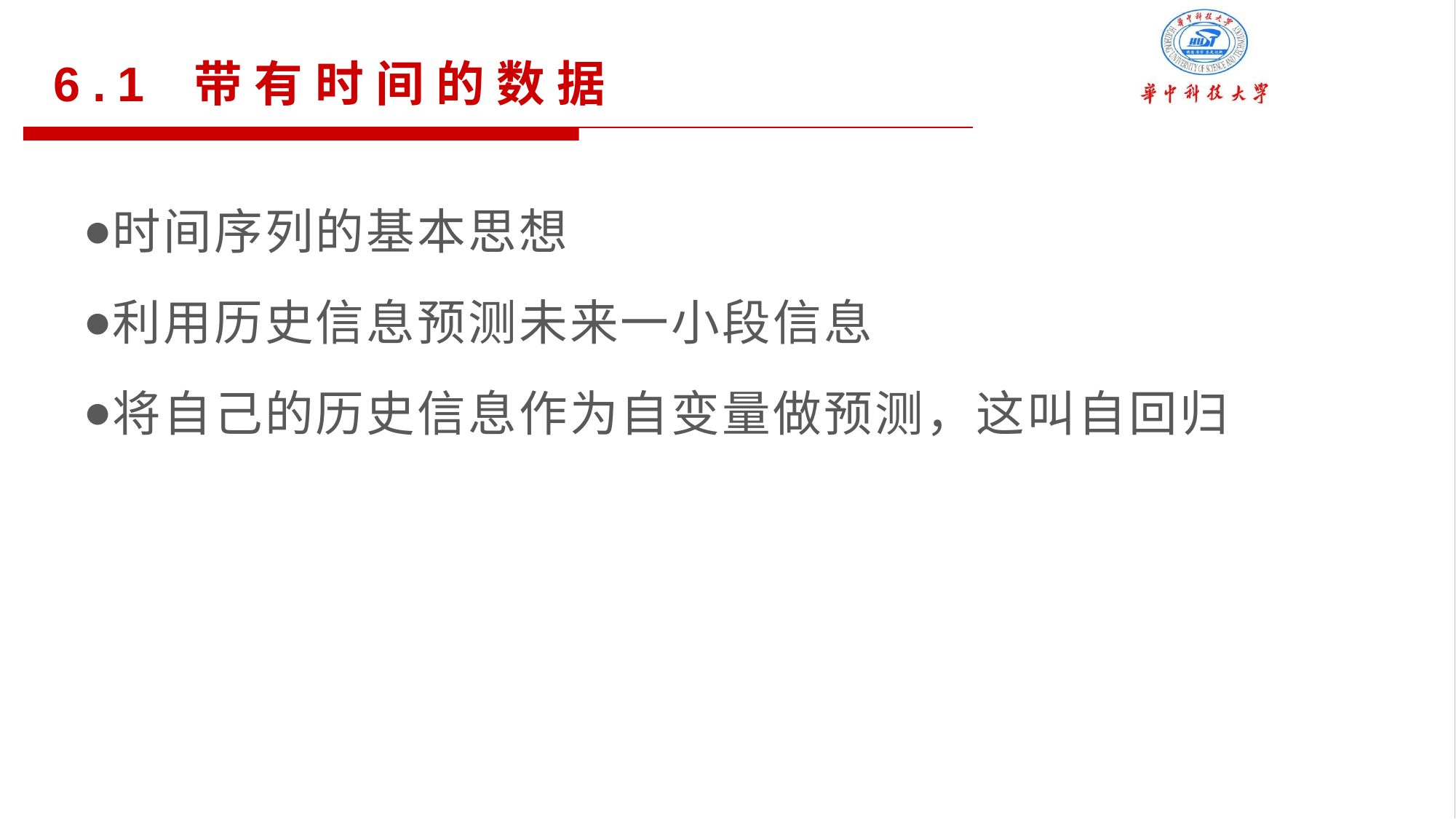

6.1 带有时间的数据

时间序列的基本思想
利用历史信息预测未来一小段信息
将自己的历史信息作为自变量做预测，这叫自回归